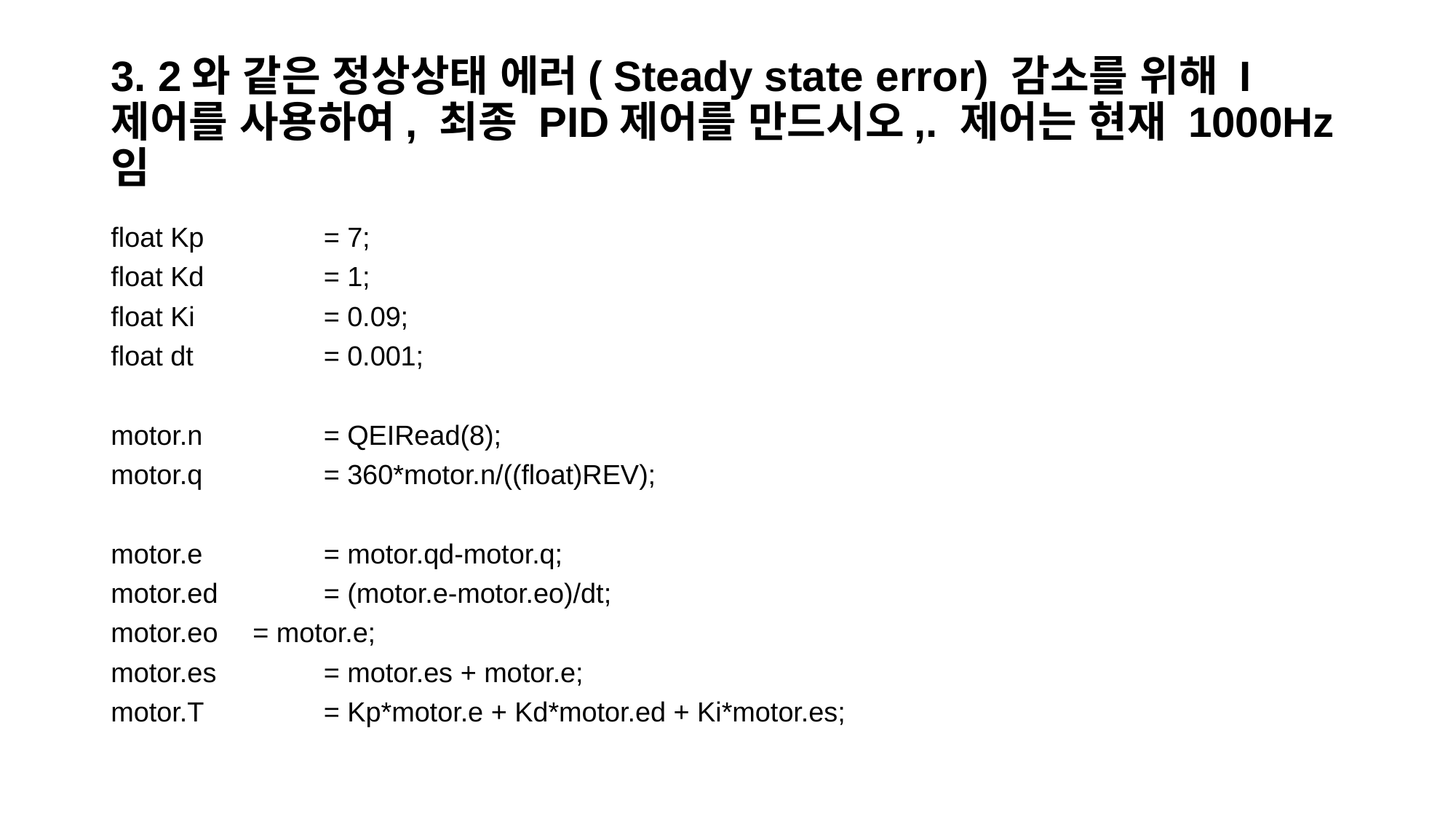

3. 2와 같은 정상상태 에러( Steady state error) 감소를 위해 I 제어를 사용하여, 최종 PID제어를 만드시오,. 제어는 현재 1000Hz임
float Kp		= 7;
float Kd       	= 1;
float Ki        	= 0.09;
float dt        	= 0.001;

motor.n		= QEIRead(8);
motor.q		= 360*motor.n/((float)REV);

motor.e		= motor.qd-motor.q;
motor.ed        	= (motor.e-motor.eo)/dt;
motor.eo	= motor.e;
motor.es       	= motor.es + motor.e;
motor.T		= Kp*motor.e + Kd*motor.ed + Ki*motor.es;